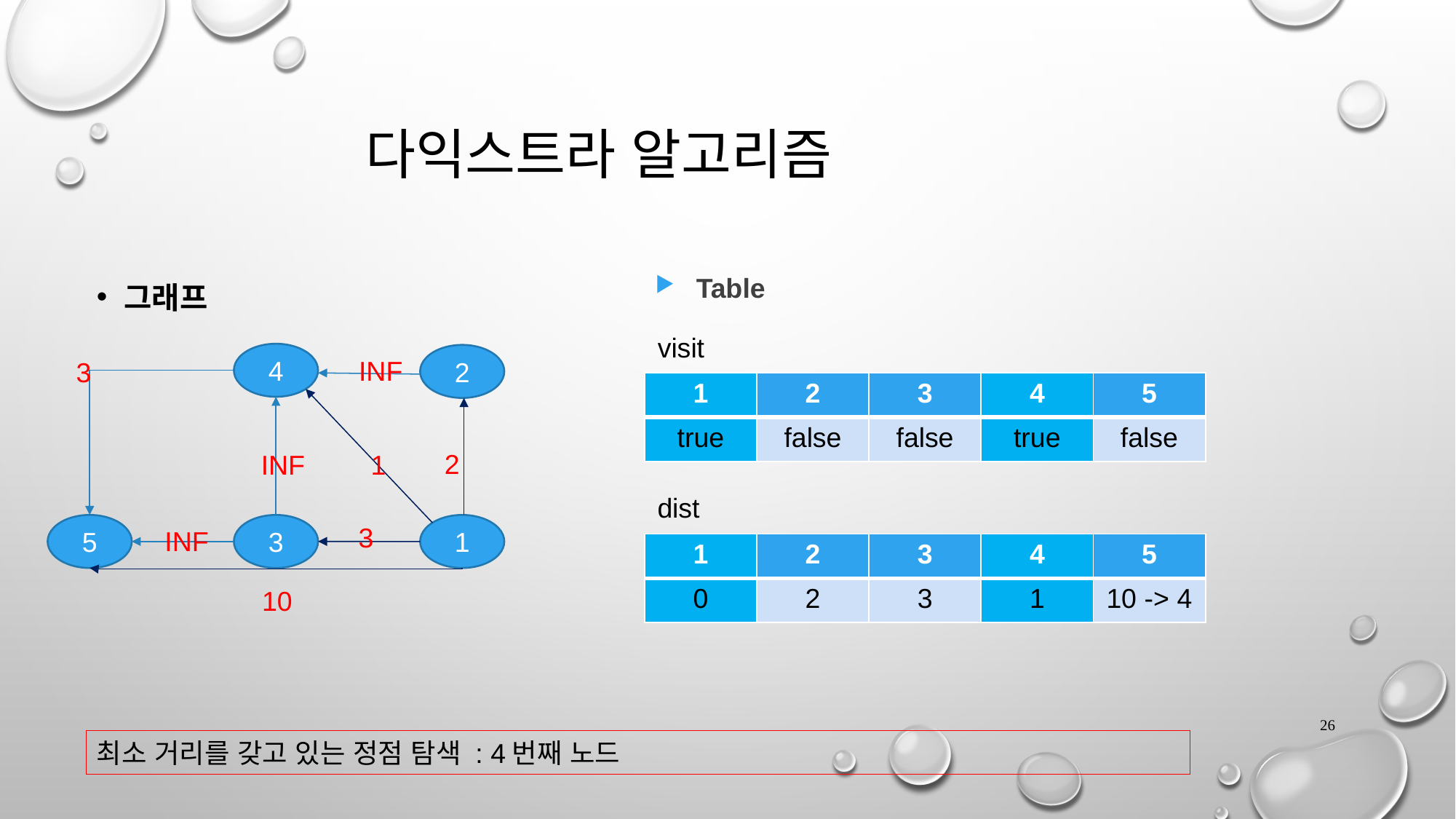

# 다익스트라 알고리즘
그래프
Table
visit
4
2
INF
3
| 1 | 2 | 3 | 4 | 5 |
| --- | --- | --- | --- | --- |
| true | false | false | true | false |
2
INF
1
dist
1
3
5
3
INF
| 1 | 2 | 3 | 4 | 5 |
| --- | --- | --- | --- | --- |
| 0 | 2 | 3 | 1 | 10 -> 4 |
10
26
최소 거리를 갖고 있는 정점 탐색 : 4번째 노드